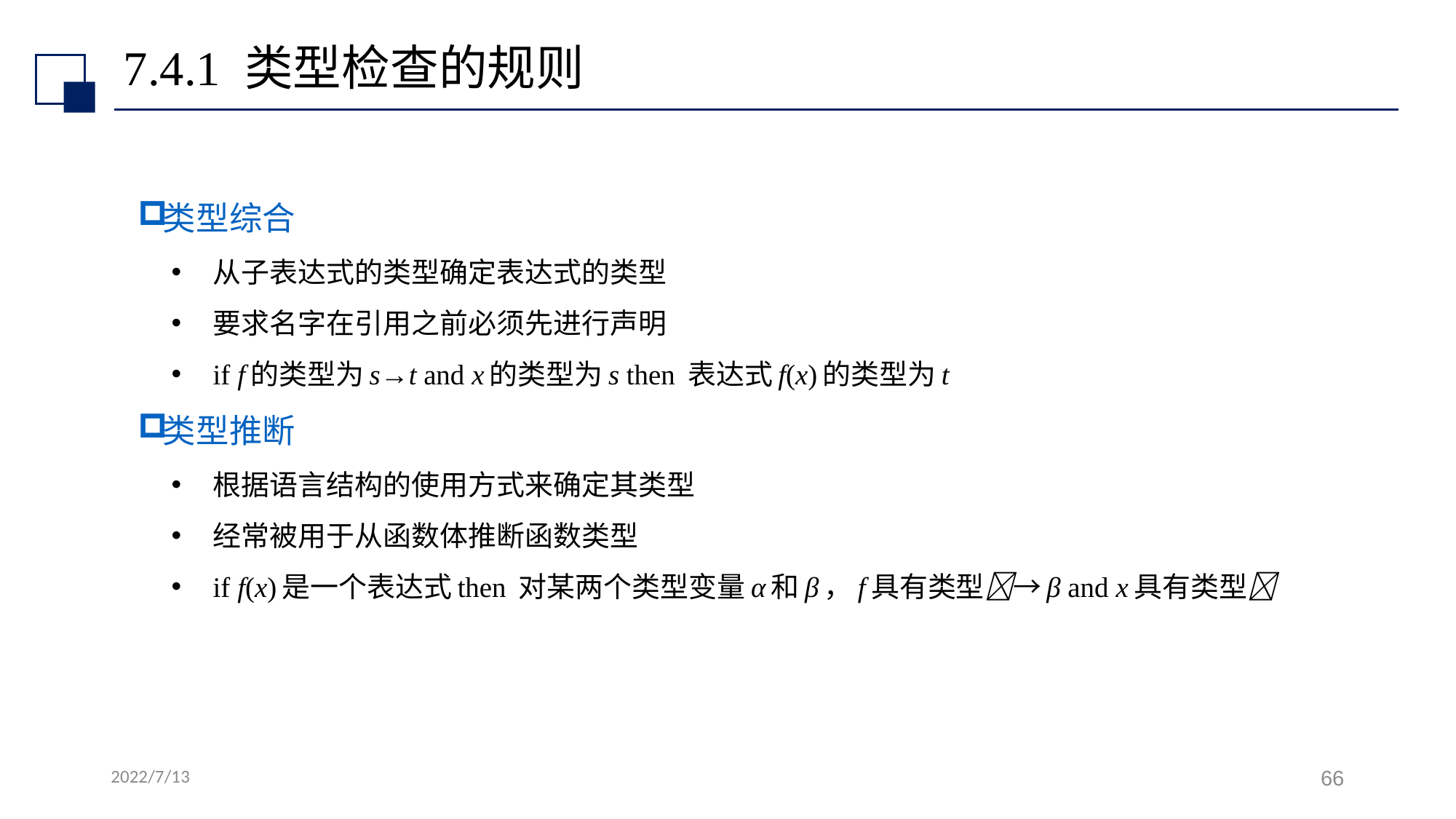

# 7.4.1 类型检查的规则
类型综合
从子表达式的类型确定表达式的类型
要求名字在引用之前必须先进行声明
if f的类型为s→t and x的类型为s then 表达式f(x)的类型为t
类型推断
根据语言结构的使用方式来确定其类型
经常被用于从函数体推断函数类型
if f(x)是一个表达式then 对某两个类型变量α和β，f具有类型α→β and x具有类型α
2022/7/13
66